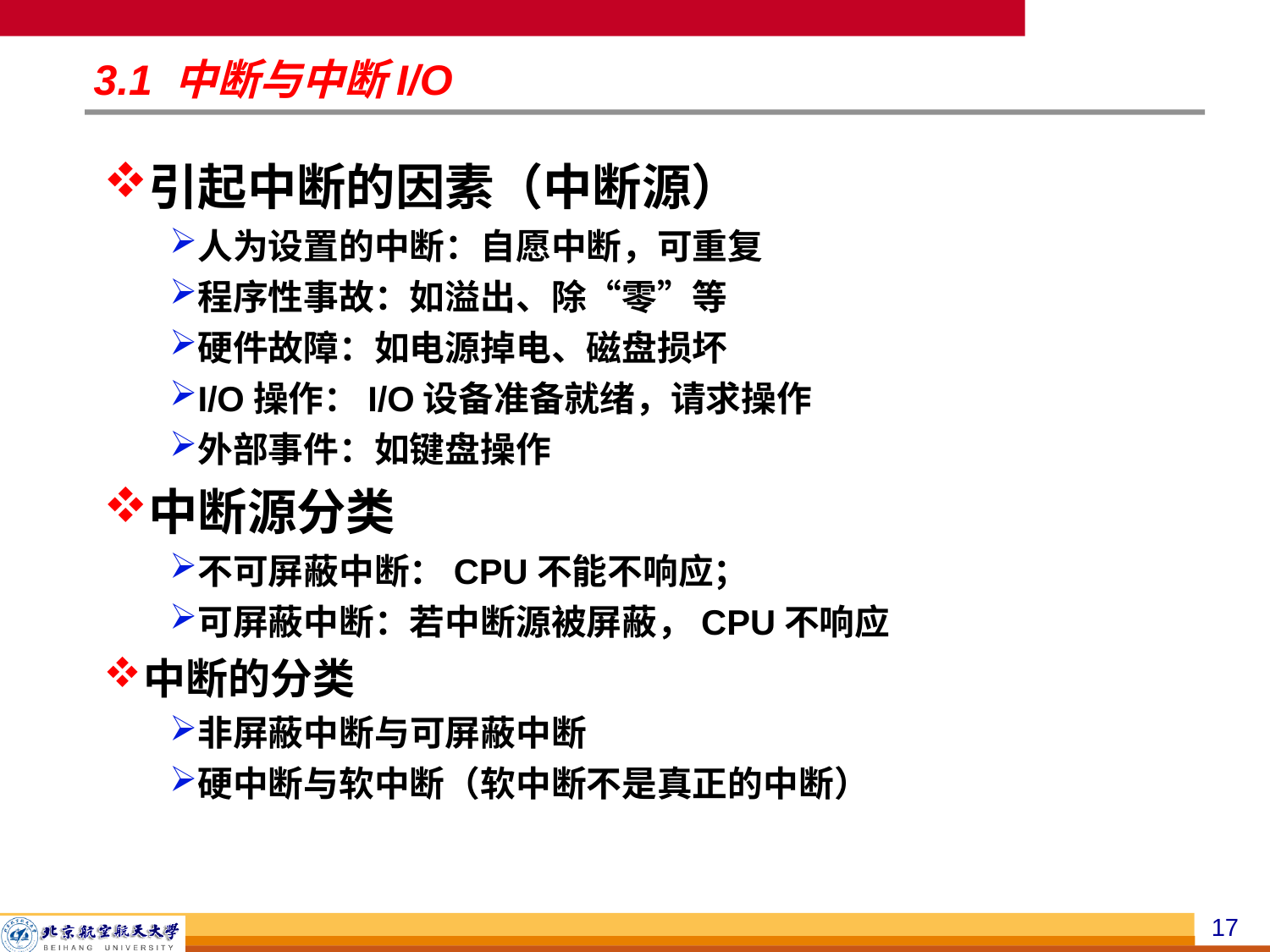

# 3.1 中断与中断I/O
引起中断的因素（中断源）
人为设置的中断：自愿中断，可重复
程序性事故：如溢出、除“零”等
硬件故障：如电源掉电、磁盘损坏
I/O操作：I/O设备准备就绪，请求操作
外部事件：如键盘操作
中断源分类
不可屏蔽中断：CPU不能不响应；
可屏蔽中断：若中断源被屏蔽，CPU不响应
中断的分类
非屏蔽中断与可屏蔽中断
硬中断与软中断（软中断不是真正的中断）